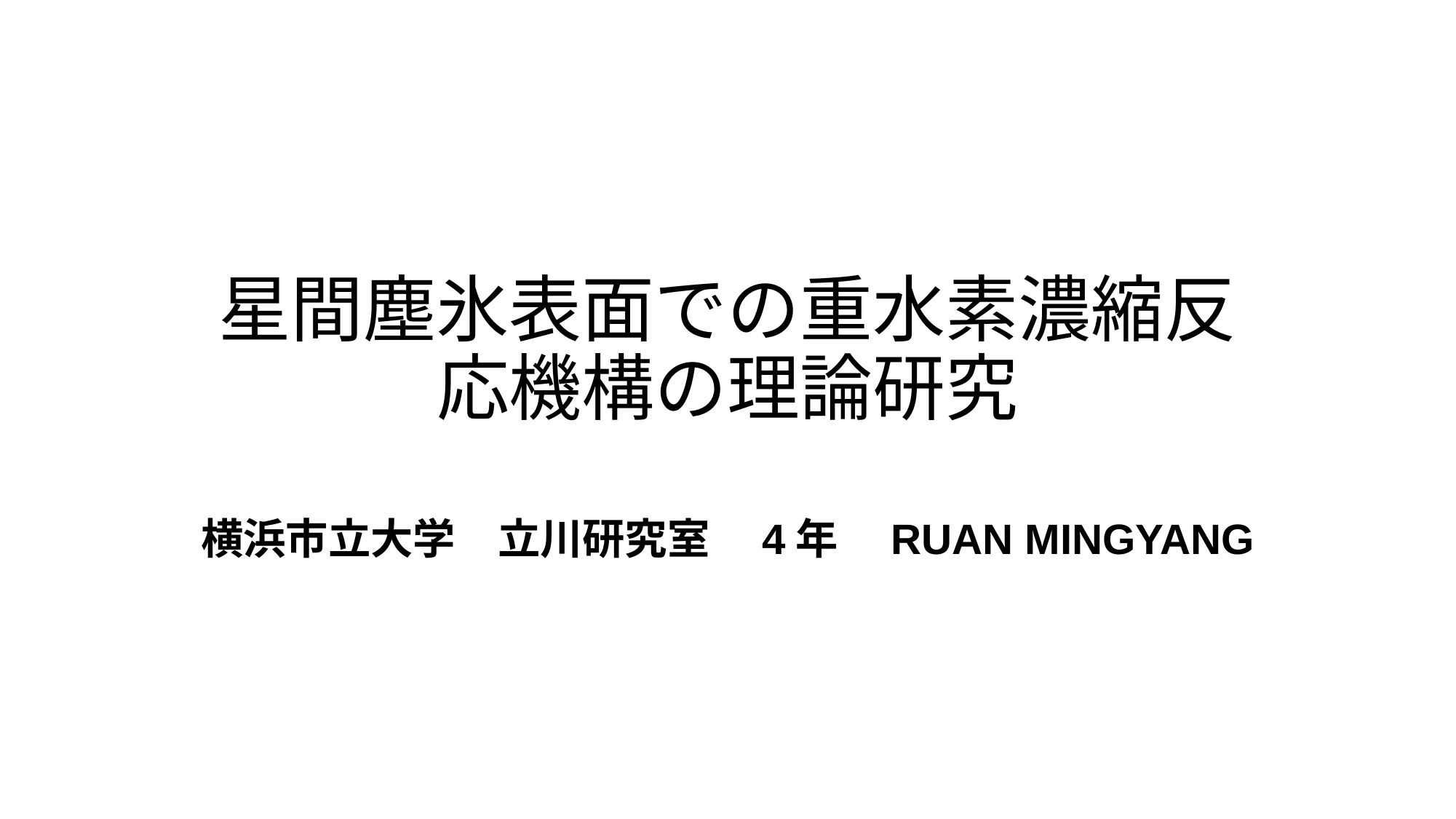

# 星間塵氷表面での重水素濃縮反応機構の理論研究

横浜市立大学　立川研究室　4年　RUAN MINGYANG